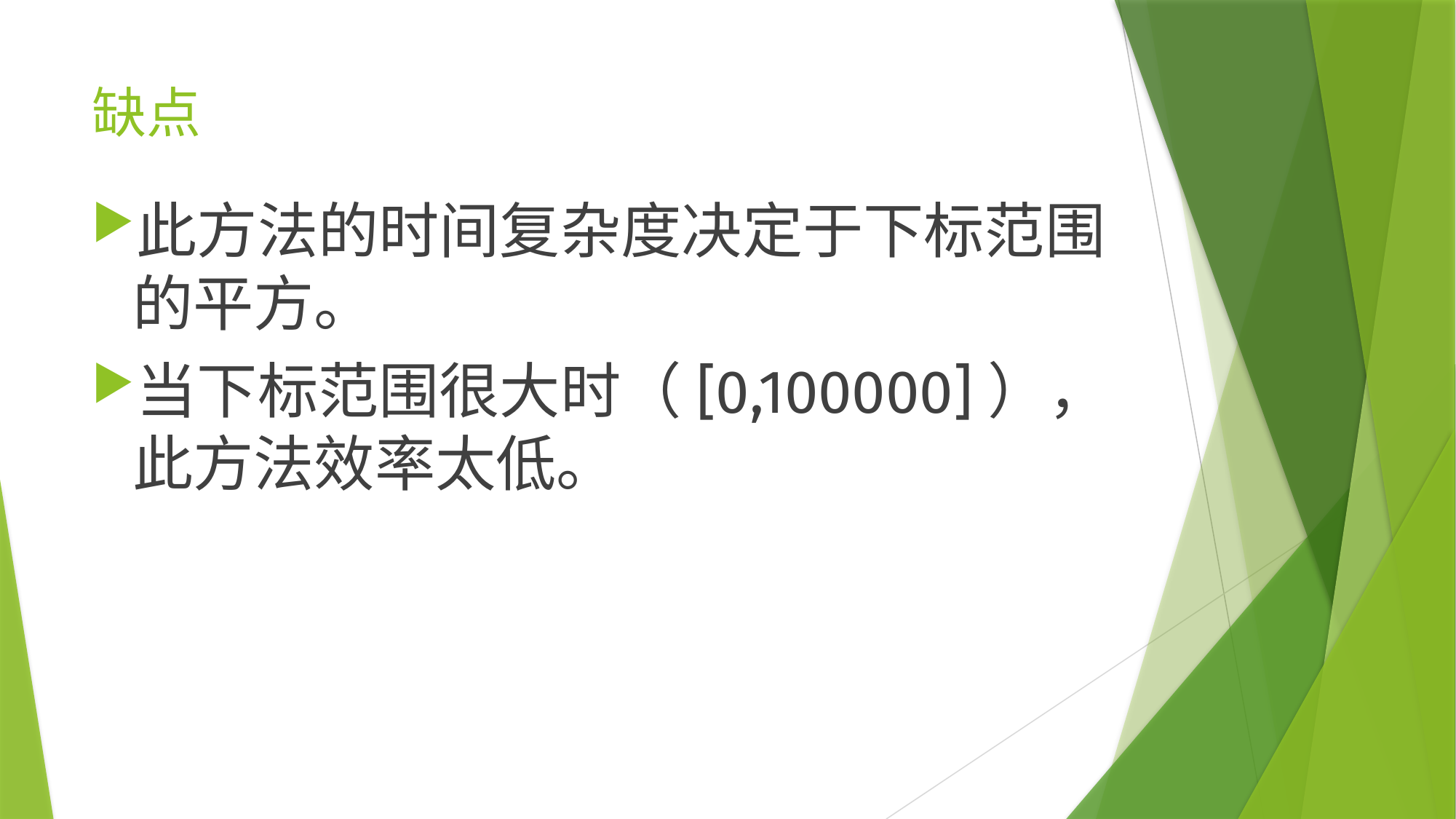

# 缺点
此方法的时间复杂度决定于下标范围的平方。
当下标范围很大时（[0,100000]），此方法效率太低。